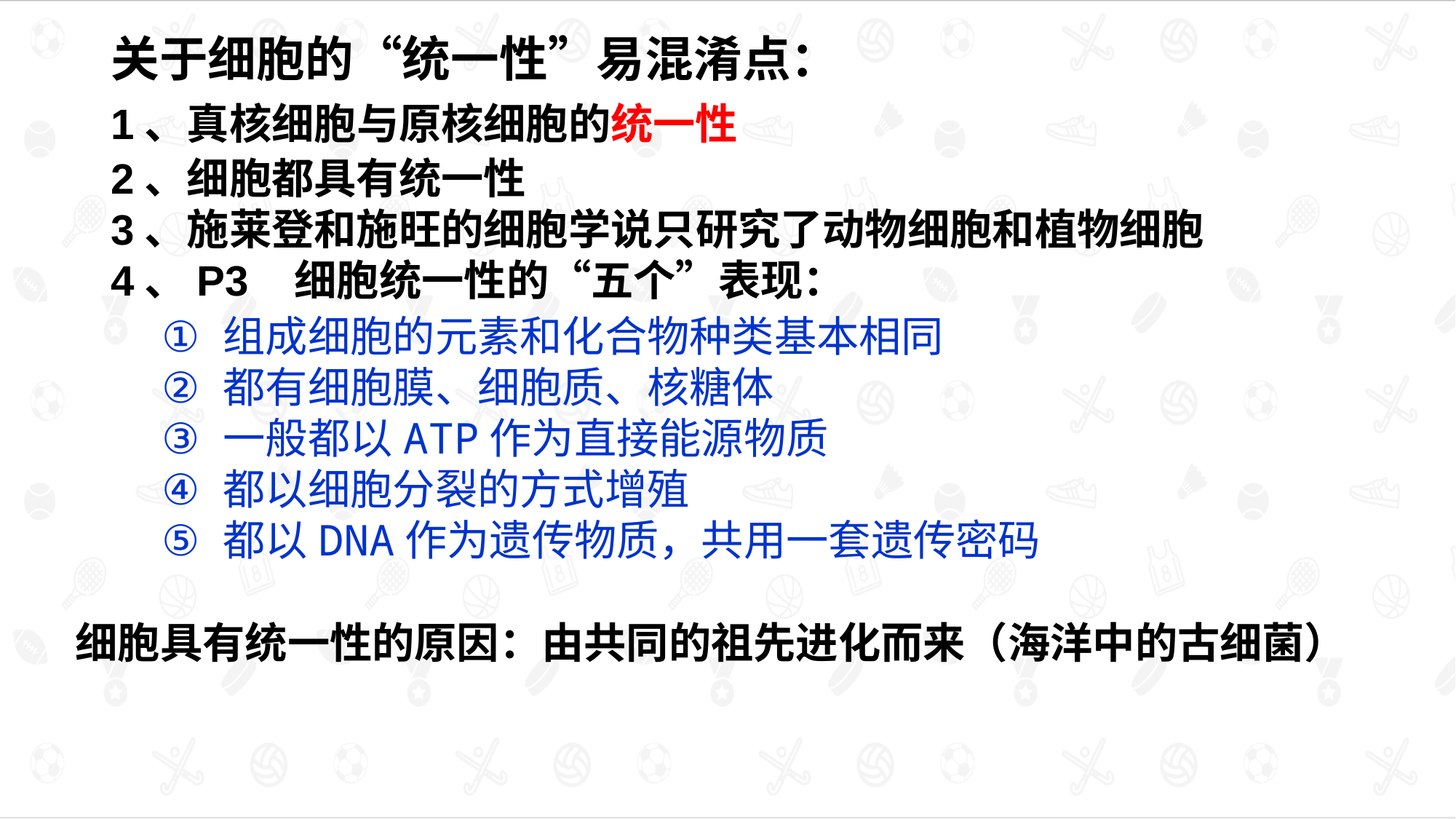

# 关于细胞的“统一性”易混淆点：
1、真核细胞与原核细胞的统一性
2、细胞都具有统一性
3、施莱登和施旺的细胞学说只研究了动物细胞和植物细胞
4、P3   细胞统一性的“五个”表现：

组成细胞的元素和化合物种类基本相同
都有细胞膜、细胞质、核糖体
一般都以ATP作为直接能源物质
都以细胞分裂的方式增殖
都以DNA作为遗传物质，共用一套遗传密码

细胞具有统一性的原因：由共同的祖先进化而来（海洋中的古细菌）